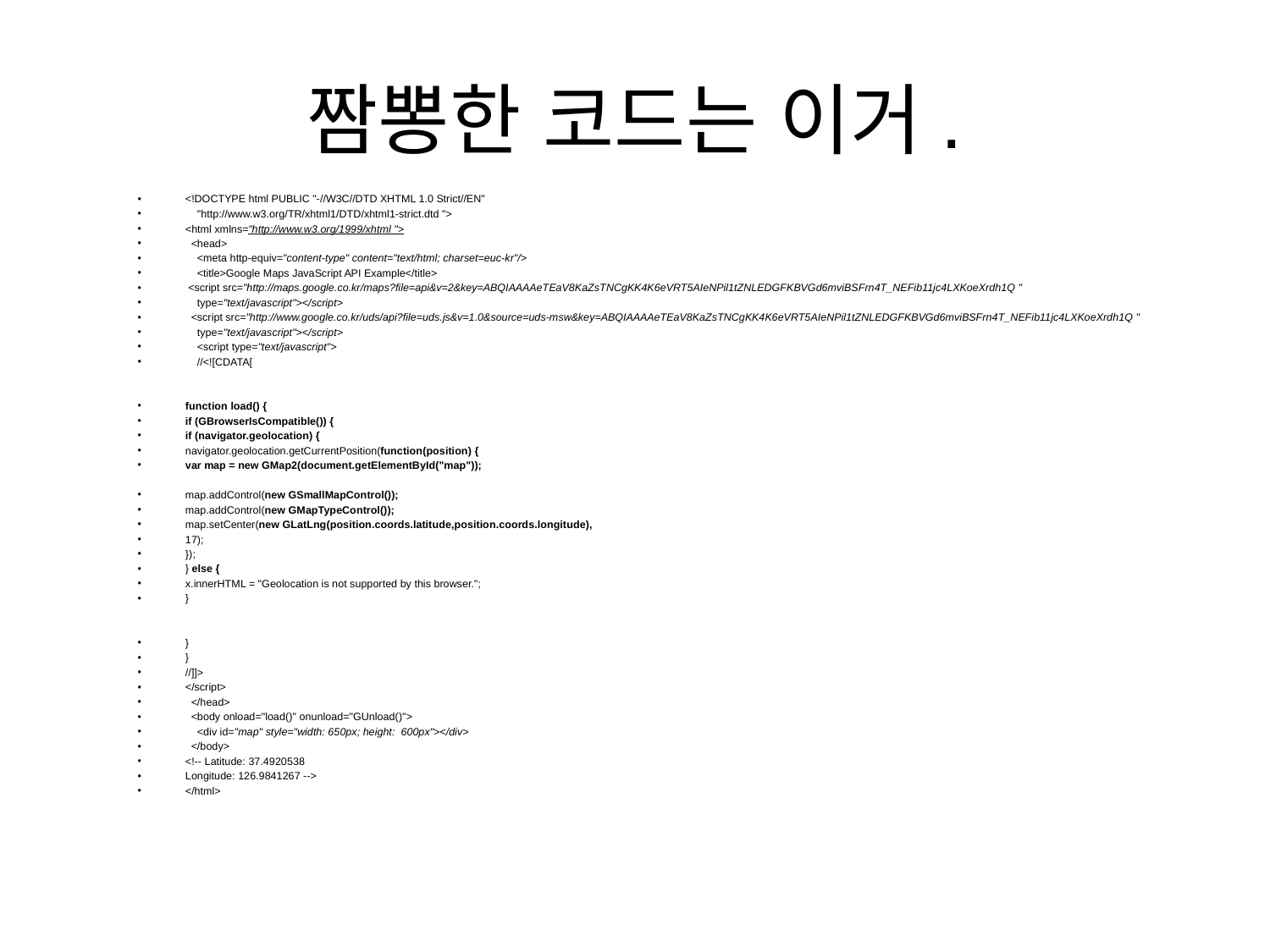

# 짬뽕한 코드는 이거.
<!DOCTYPE html PUBLIC "-//W3C//DTD XHTML 1.0 Strict//EN"
    "http://www.w3.org/TR/xhtml1/DTD/xhtml1-strict.dtd ">
<html xmlns="http://www.w3.org/1999/xhtml ">
  <head>
    <meta http-equiv="content-type" content="text/html; charset=euc-kr"/>
    <title>Google Maps JavaScript API Example</title>
 <script src="http://maps.google.co.kr/maps?file=api&v=2&key=ABQIAAAAeTEaV8KaZsTNCgKK4K6eVRT5AIeNPil1tZNLEDGFKBVGd6mviBSFrn4T_NEFib11jc4LXKoeXrdh1Q "
    type="text/javascript"></script>
  <script src="http://www.google.co.kr/uds/api?file=uds.js&v=1.0&source=uds-msw&key=ABQIAAAAeTEaV8KaZsTNCgKK4K6eVRT5AIeNPil1tZNLEDGFKBVGd6mviBSFrn4T_NEFib11jc4LXKoeXrdh1Q "
    type="text/javascript"></script>
    <script type="text/javascript">
    //<![CDATA[

function load() {
if (GBrowserIsCompatible()) {
if (navigator.geolocation) {
navigator.geolocation.getCurrentPosition(function(position) {
var map = new GMap2(document.getElementById("map"));

map.addControl(new GSmallMapControl());
map.addControl(new GMapTypeControl());
map.setCenter(new GLatLng(position.coords.latitude,position.coords.longitude),
17);
});
} else {
x.innerHTML = "Geolocation is not supported by this browser.";
}

}
}
//]]>
</script>
  </head>
  <body onload="load()" onunload="GUnload()">
    <div id="map" style="width: 650px; height:  600px"></div>
  </body>
<!-- Latitude: 37.4920538
Longitude: 126.9841267 -->
</html>